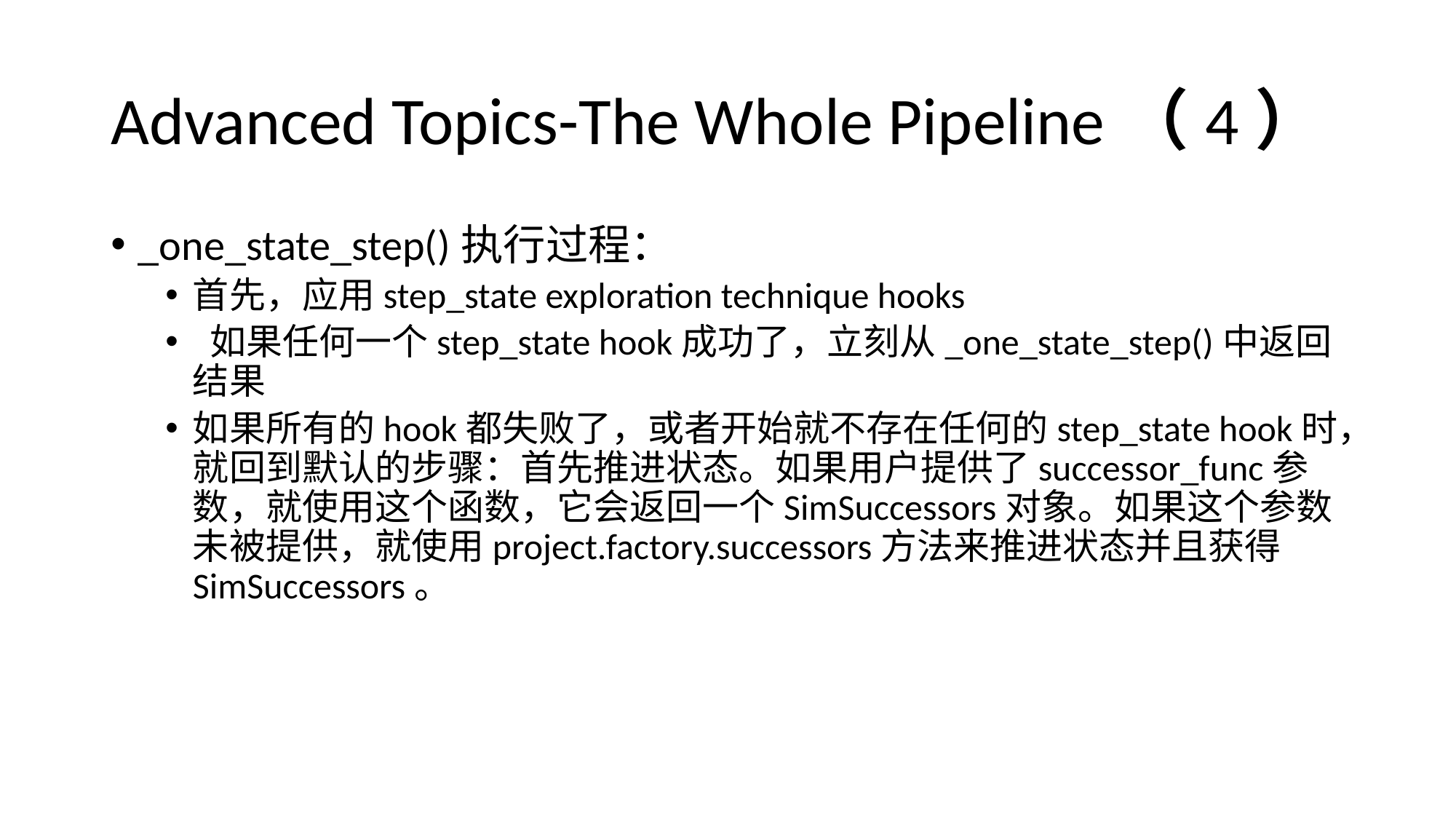

# Advanced Topics-The Whole Pipeline（4）
_one_state_step()执行过程：
首先，应用step_state exploration technique hooks
 如果任何一个step_state hook成功了，立刻从_one_state_step()中返回结果
如果所有的hook都失败了，或者开始就不存在任何的step_state hook时，就回到默认的步骤：首先推进状态。如果用户提供了successor_func参数，就使用这个函数，它会返回一个SimSuccessors对象。如果这个参数未被提供，就使用project.factory.successors方法来推进状态并且获得SimSuccessors。